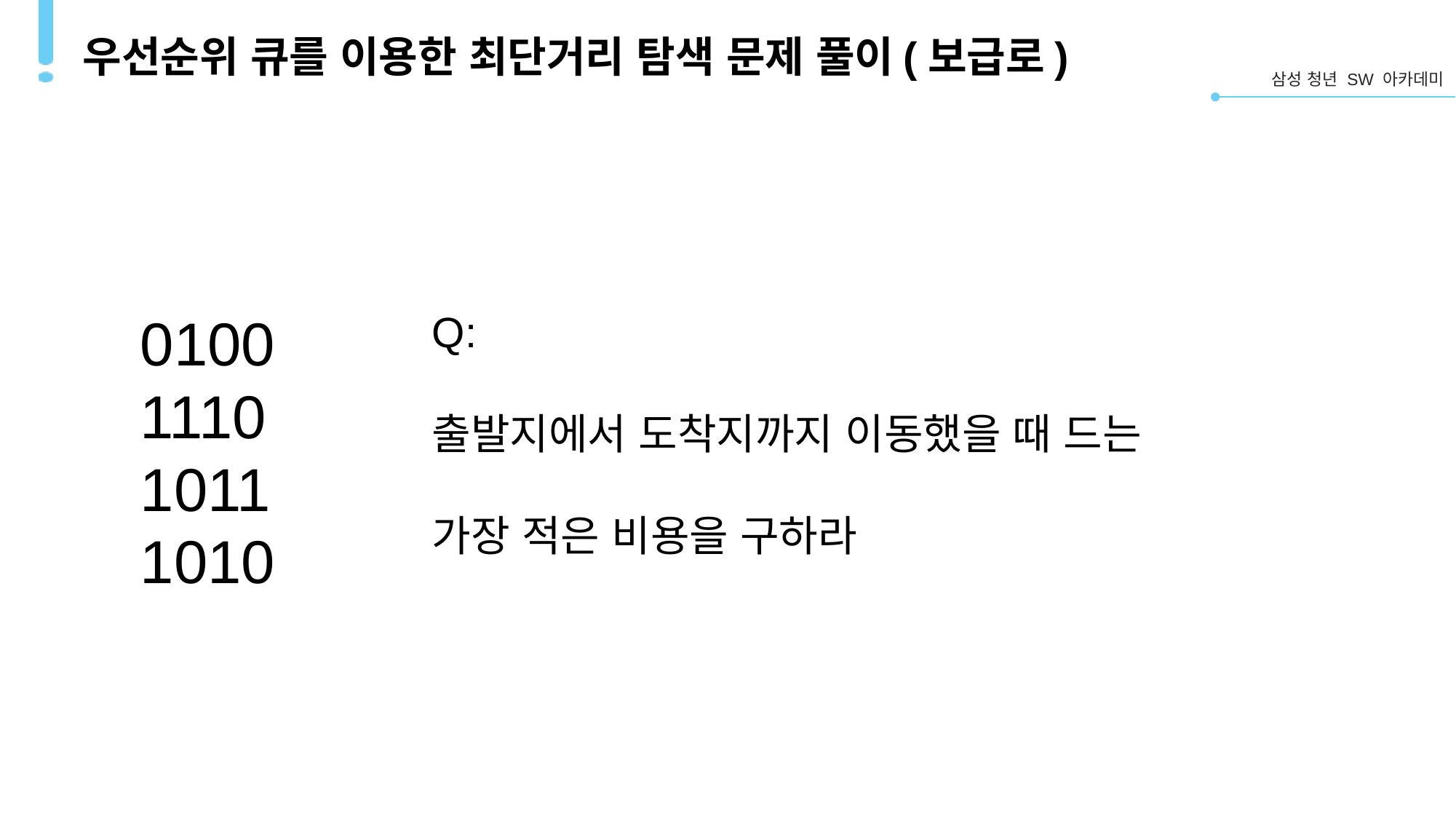

# 우선순위 큐를 이용한 최단거리 탐색 문제 풀이(보급로)
0100
1110
1011
1010
Q:

출발지에서 도착지까지 이동했을 때 드는

가장 적은 비용을 구하라